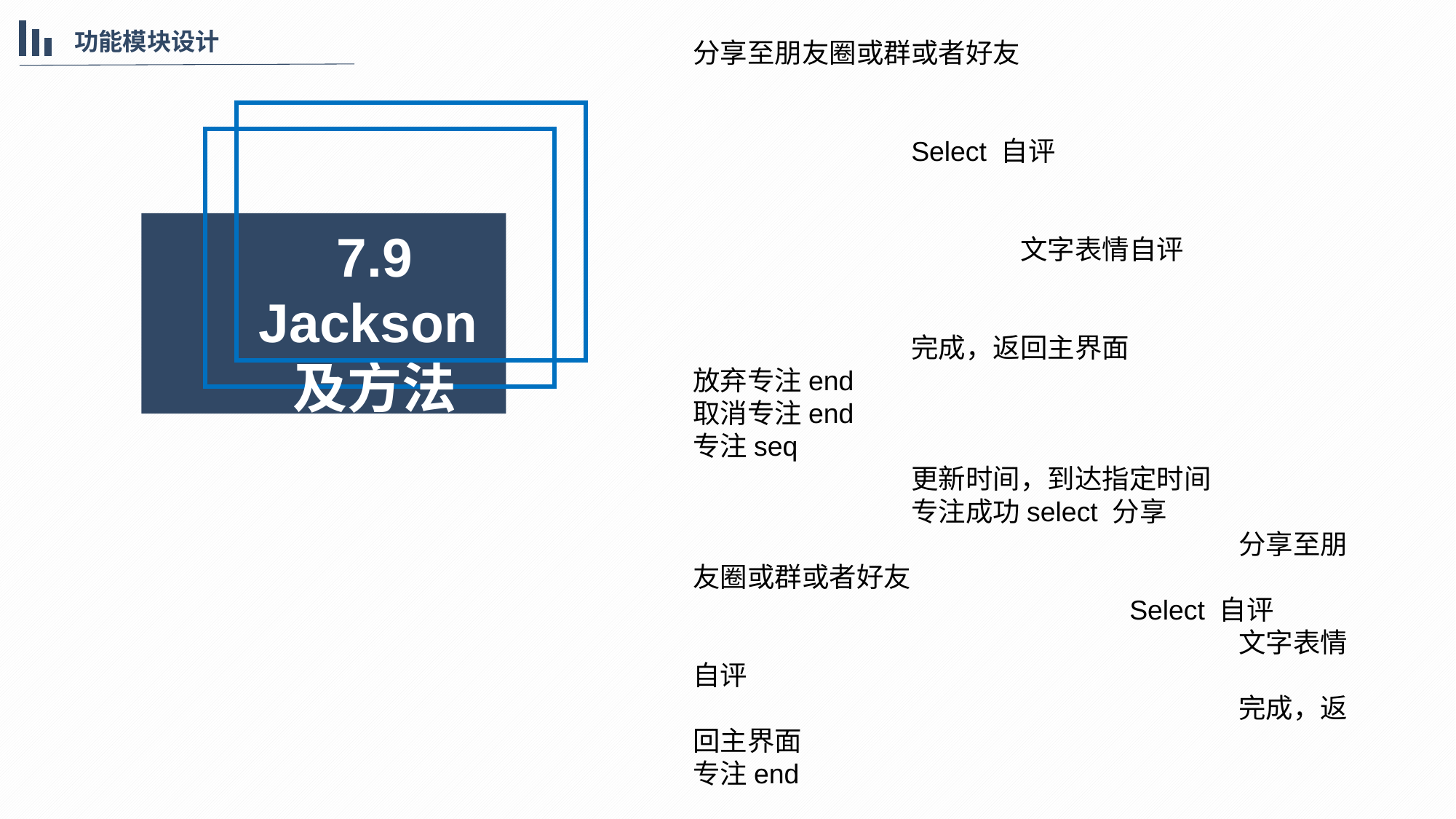

功能模块设计

分享至朋友圈或群或者好友
														Select 自评
															文字表情自评
														完成，返回主界面
放弃专注end
取消专注end
专注seq
		更新时间，到达指定时间
		专注成功select 分享
					分享至朋友圈或群或者好友
				Select 自评
					文字表情自评
					完成，返回主界面
专注end

7.9
Jackson及方法